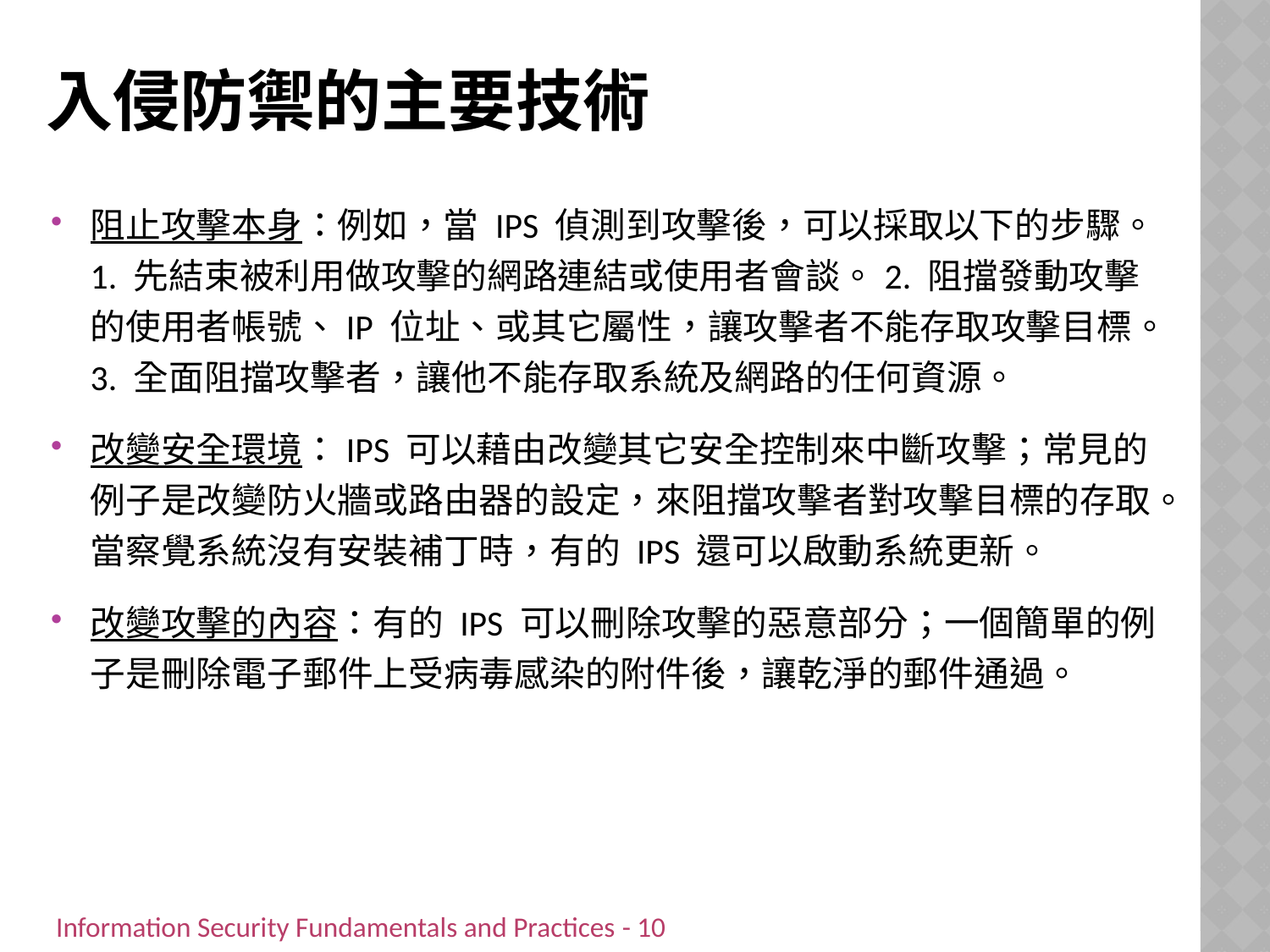

# 入侵防禦的主要技術
阻止攻擊本身：例如，當 IPS 偵測到攻擊後，可以採取以下的步驟。1. 先結束被利用做攻擊的網路連結或使用者會談。2. 阻擋發動攻擊的使用者帳號、IP 位址、或其它屬性，讓攻擊者不能存取攻擊目標。3. 全面阻擋攻擊者，讓他不能存取系統及網路的任何資源。
改變安全環境：IPS 可以藉由改變其它安全控制來中斷攻擊；常見的例子是改變防火牆或路由器的設定，來阻擋攻擊者對攻擊目標的存取。當察覺系統沒有安裝補丁時，有的 IPS 還可以啟動系統更新。
改變攻擊的內容：有的 IPS 可以刪除攻擊的惡意部分；一個簡單的例子是刪除電子郵件上受病毒感染的附件後，讓乾淨的郵件通過。